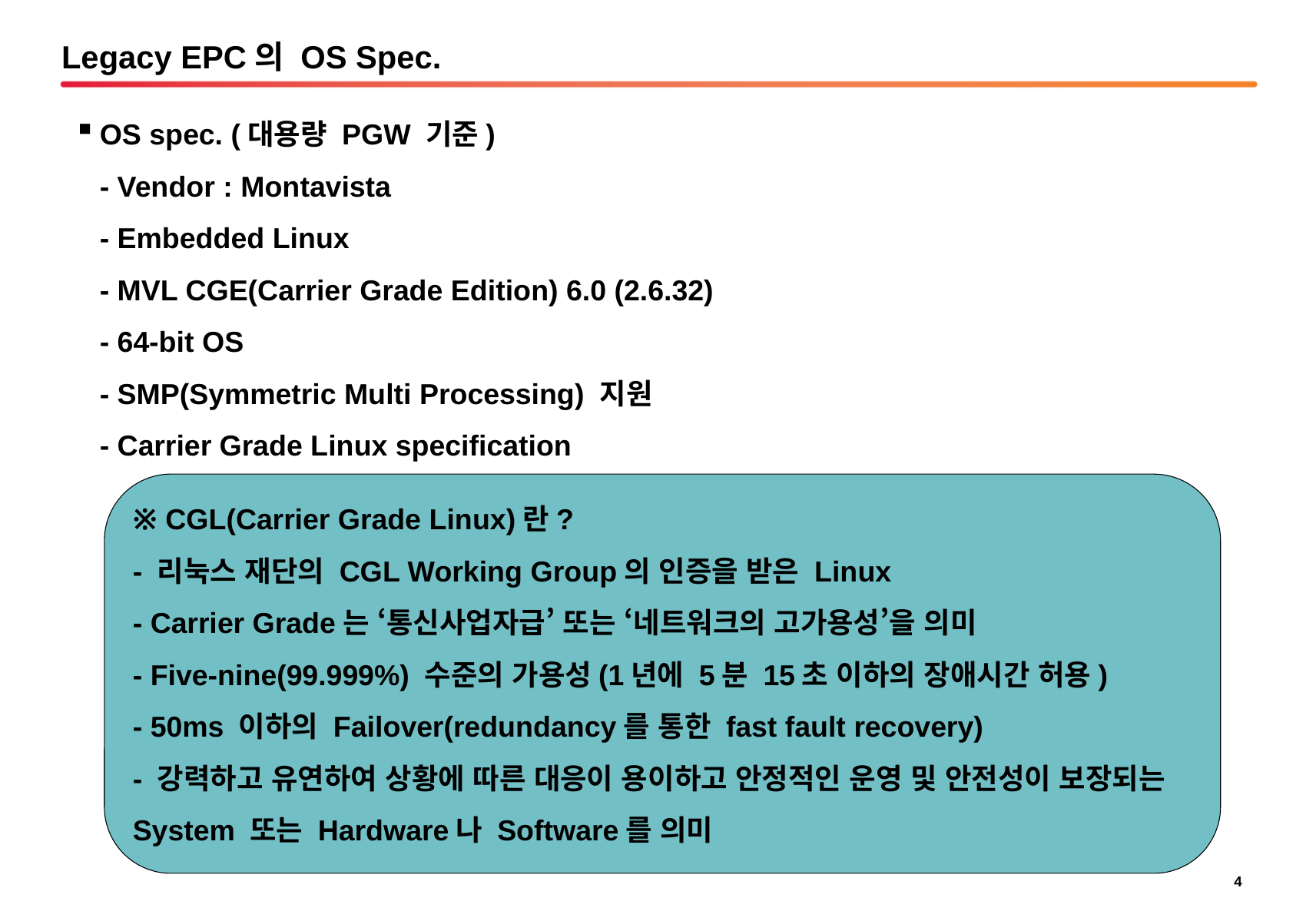

# Legacy EPC의 OS Spec.
OS spec. (대용량 PGW 기준)
- Vendor : Montavista
- Embedded Linux
- MVL CGE(Carrier Grade Edition) 6.0 (2.6.32)
- 64-bit OS
- SMP(Symmetric Multi Processing) 지원
- Carrier Grade Linux specification

※ CGL(Carrier Grade Linux)란?
- 리눅스 재단의 CGL Working Group의 인증을 받은 Linux
- Carrier Grade는 ‘통신사업자급’ 또는 ‘네트워크의 고가용성’을 의미
- Five-nine(99.999%) 수준의 가용성(1년에 5분 15초 이하의 장애시간 허용)
- 50ms 이하의 Failover(redundancy를 통한 fast fault recovery)
- 강력하고 유연하여 상황에 따른 대응이 용이하고 안정적인 운영 및 안전성이 보장되는 System 또는 Hardware나 Software를 의미